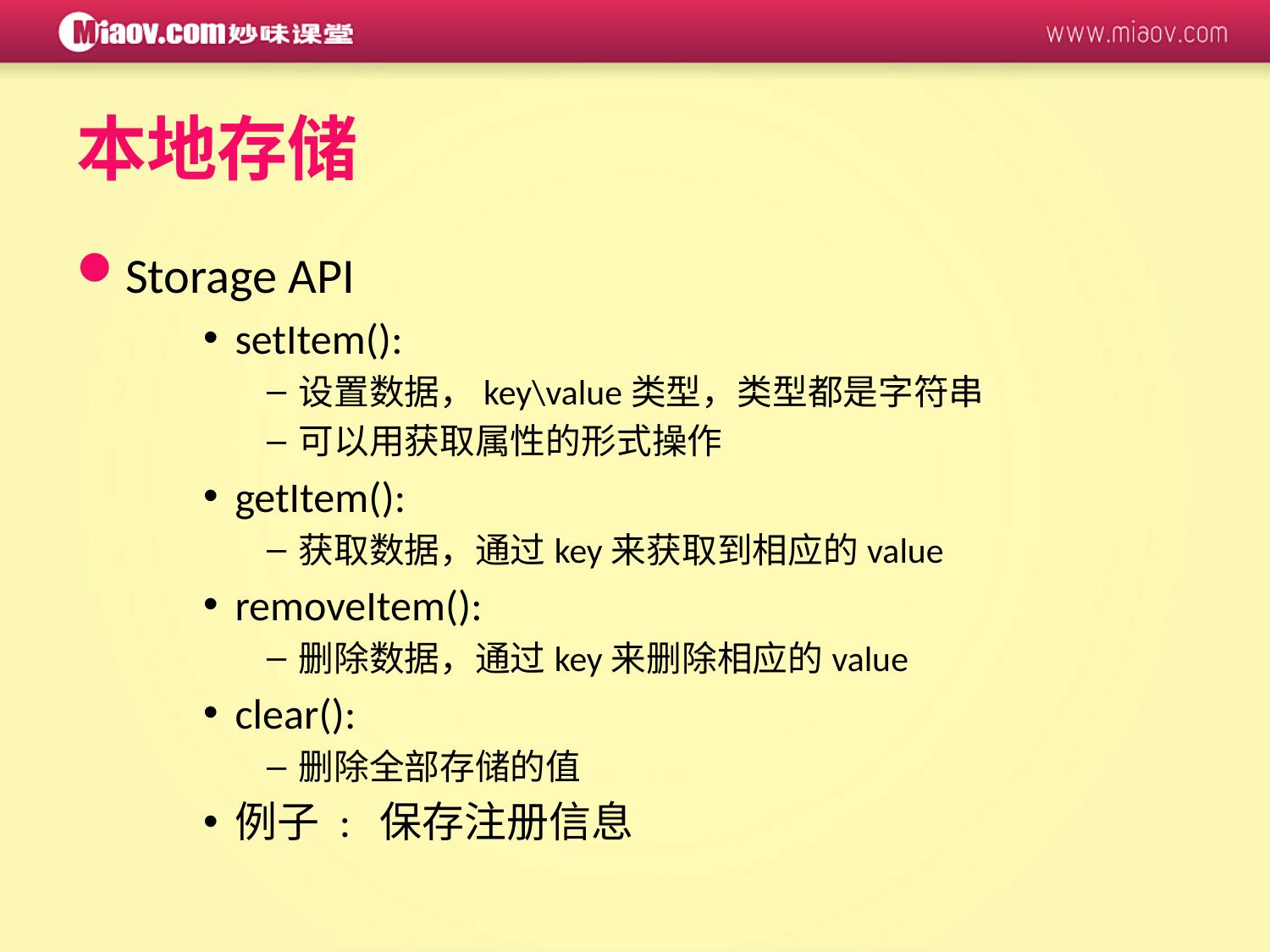

本地存储
Storage API
setItem():
设置数据，key\value类型，类型都是字符串
可以用获取属性的形式操作
getItem():
获取数据，通过key来获取到相应的value
removeItem():
删除数据，通过key来删除相应的value
clear():
删除全部存储的值
例子 :  保存注册信息